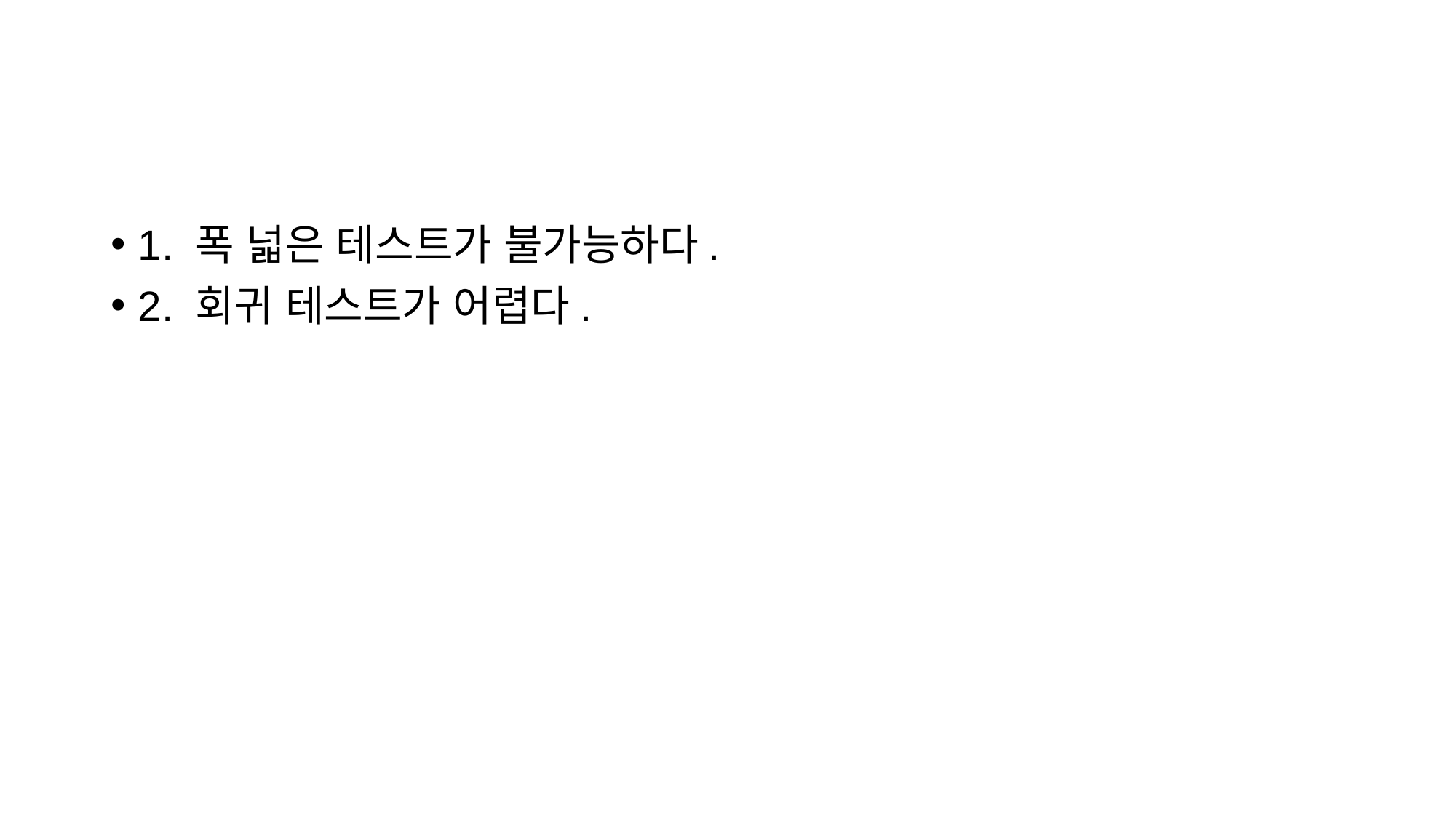

#
1. 폭 넓은 테스트가 불가능하다.
2. 회귀 테스트가 어렵다.